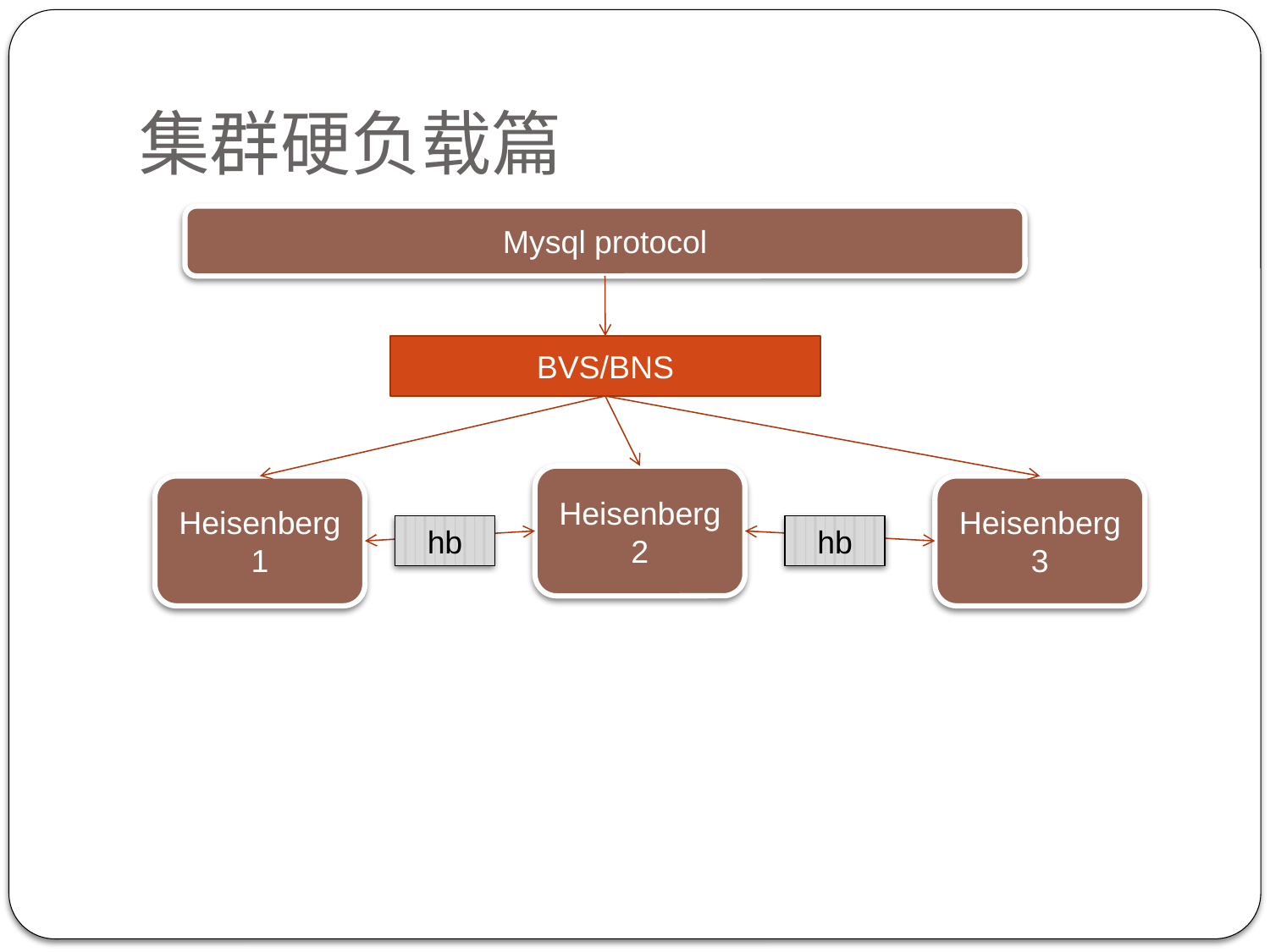

# 集群硬负载篇
Mysql protocol
BVS/BNS
Heisenberg2
Heisenberg1
Heisenberg3
hb
hb